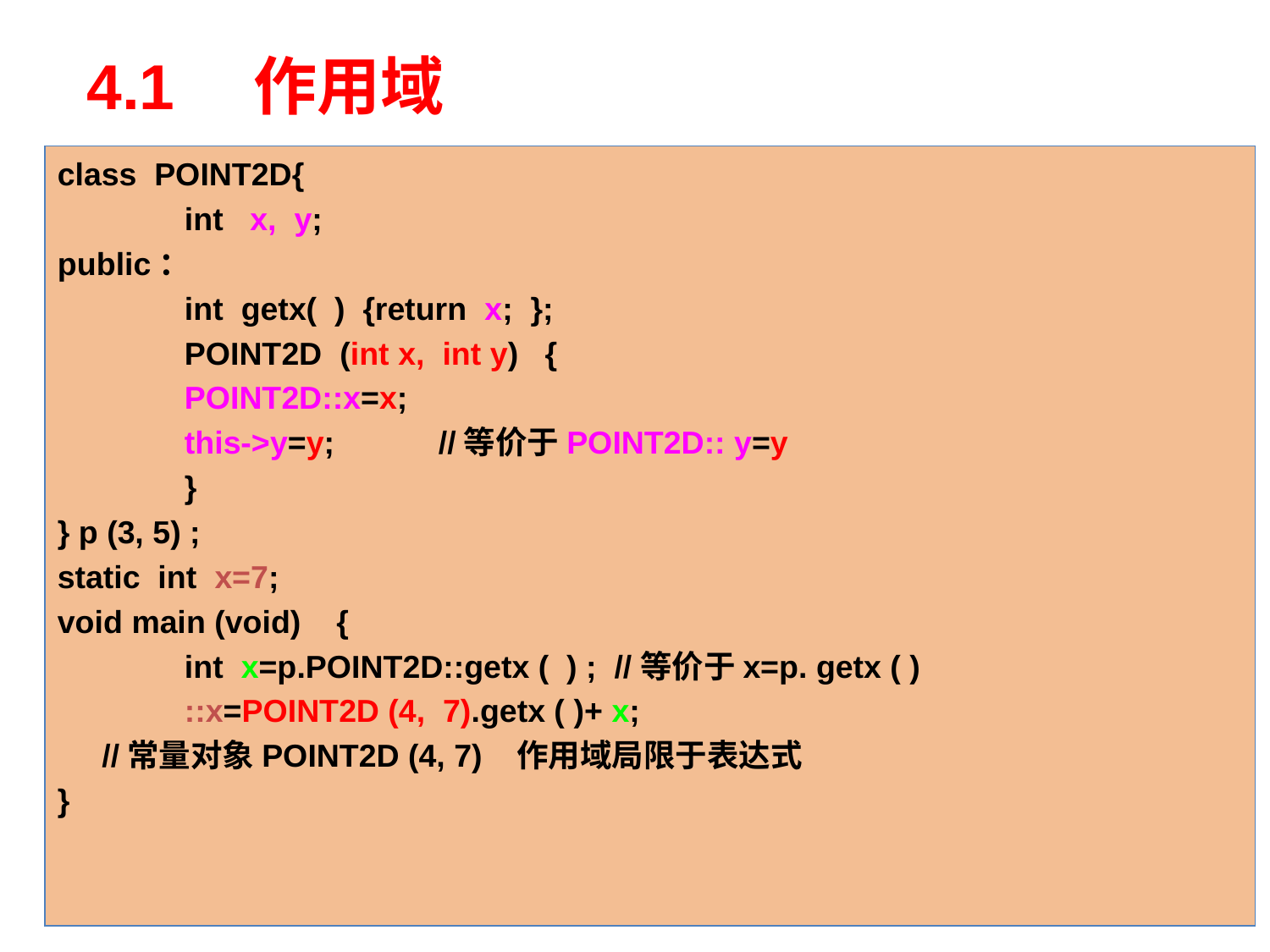

# 4.1　作用域
class  POINT2D{
	int   x,  y;
public：
	int  getx(  )  {return  x;  };
	POINT2D  (int x,  int y)   {
	POINT2D::x=x;
	this->y=y;    	//等价于POINT2D:: y=y
	}
} p (3, 5) ;
static  int  x=7;
void main (void)    {
	int  x=p.POINT2D::getx (  ) ;  //等价于x=p. getx ( )
	::x=POINT2D (4,  7).getx ( )+ x;
     //常量对象POINT2D (4, 7)   作用域局限于表达式
}